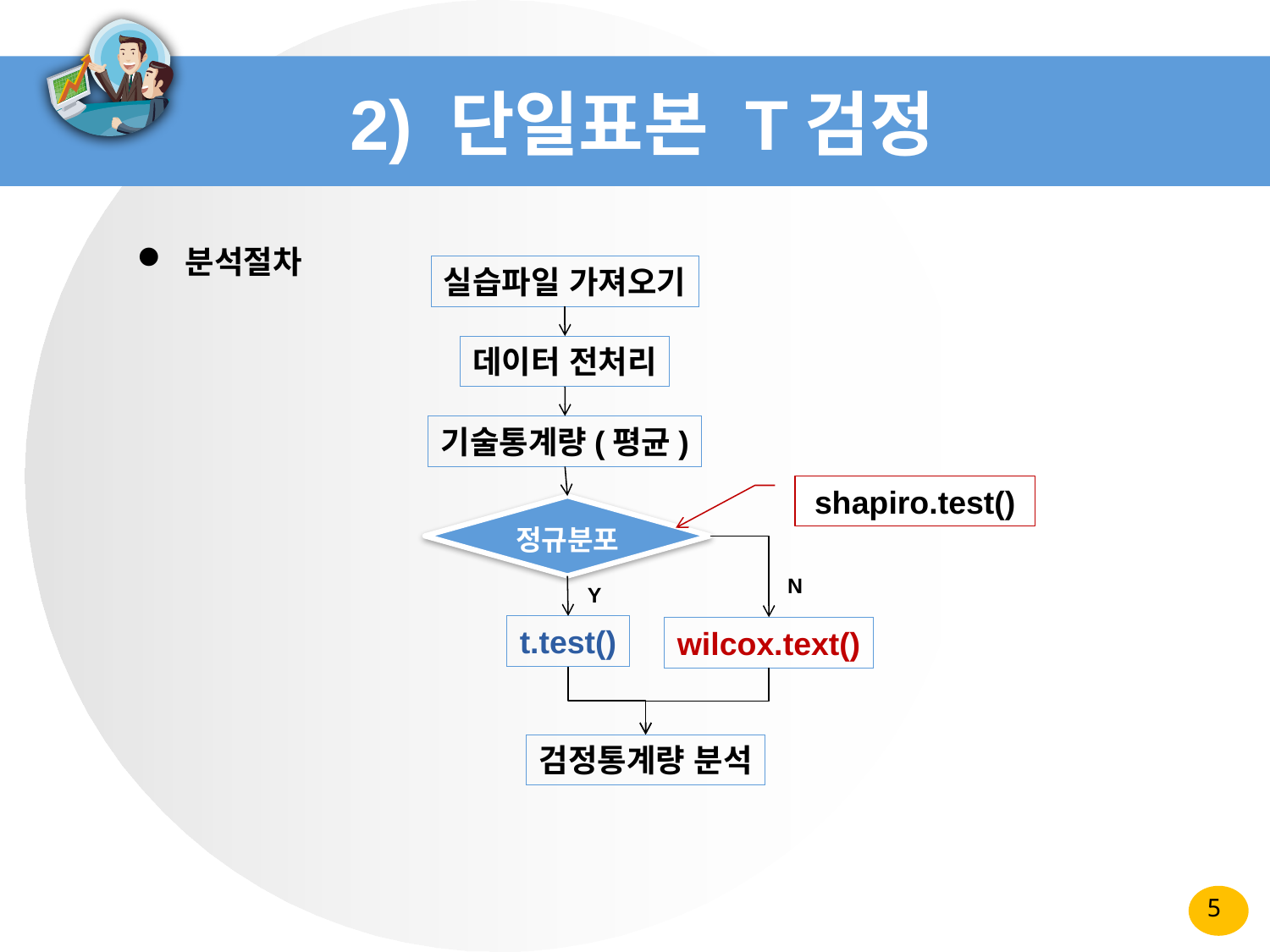

# 2) 단일표본 T검정
 분석절차
실습파일 가져오기
데이터 전처리
기술통계량(평균)
shapiro.test()
정규분포
t.test()
wilcox.text()
검정통계량 분석
N
Y
5